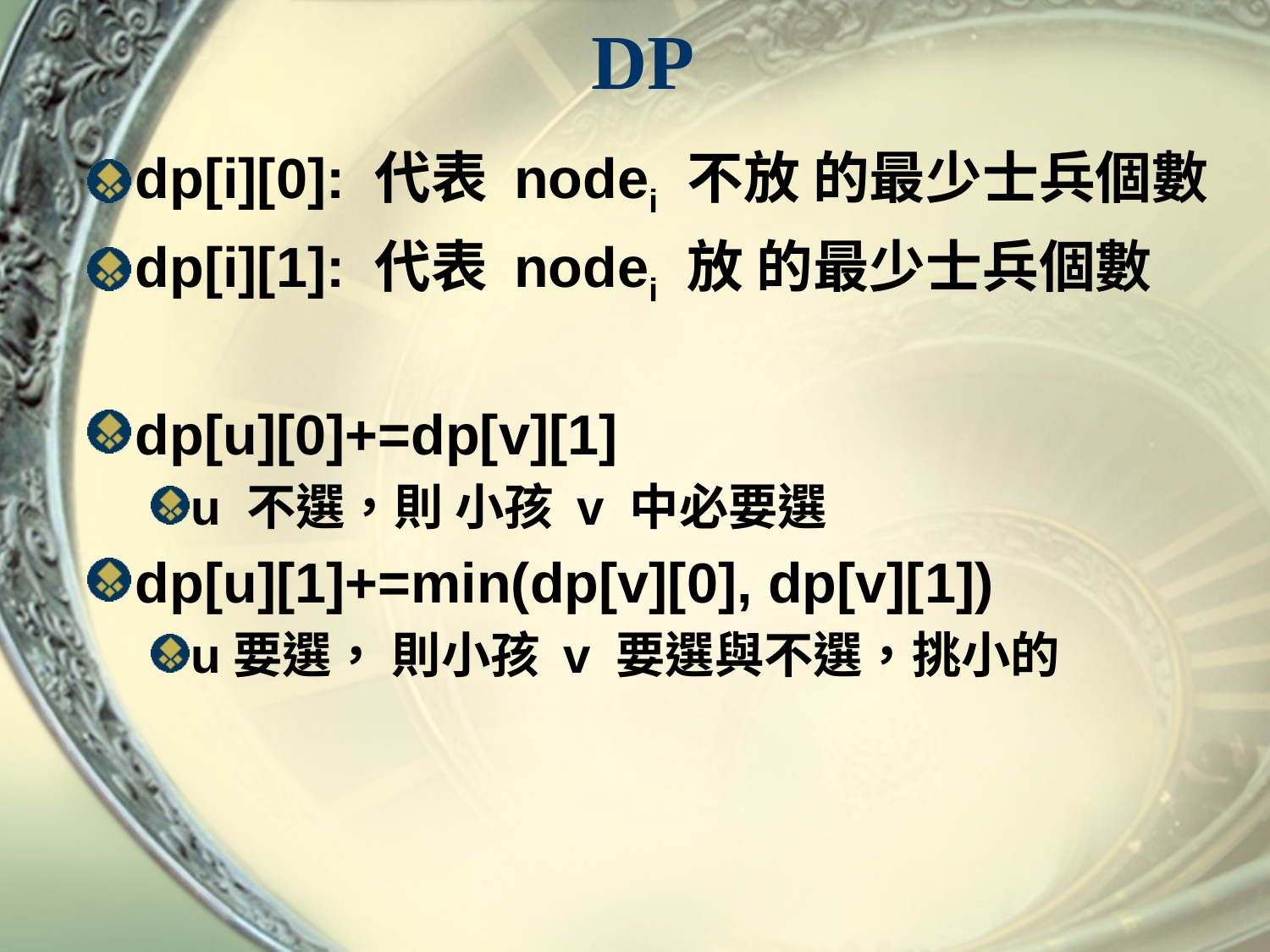

# DP
dp[i][0]: 代表 nodei 不放 的最少士兵個數
dp[i][1]: 代表 nodei 放 的最少士兵個數

dp[u][0]+=dp[v][1]
u 不選，則 小孩 v 中必要選
dp[u][1]+=min(dp[v][0], dp[v][1])
u要選， 則小孩 v 要選與不選，挑小的